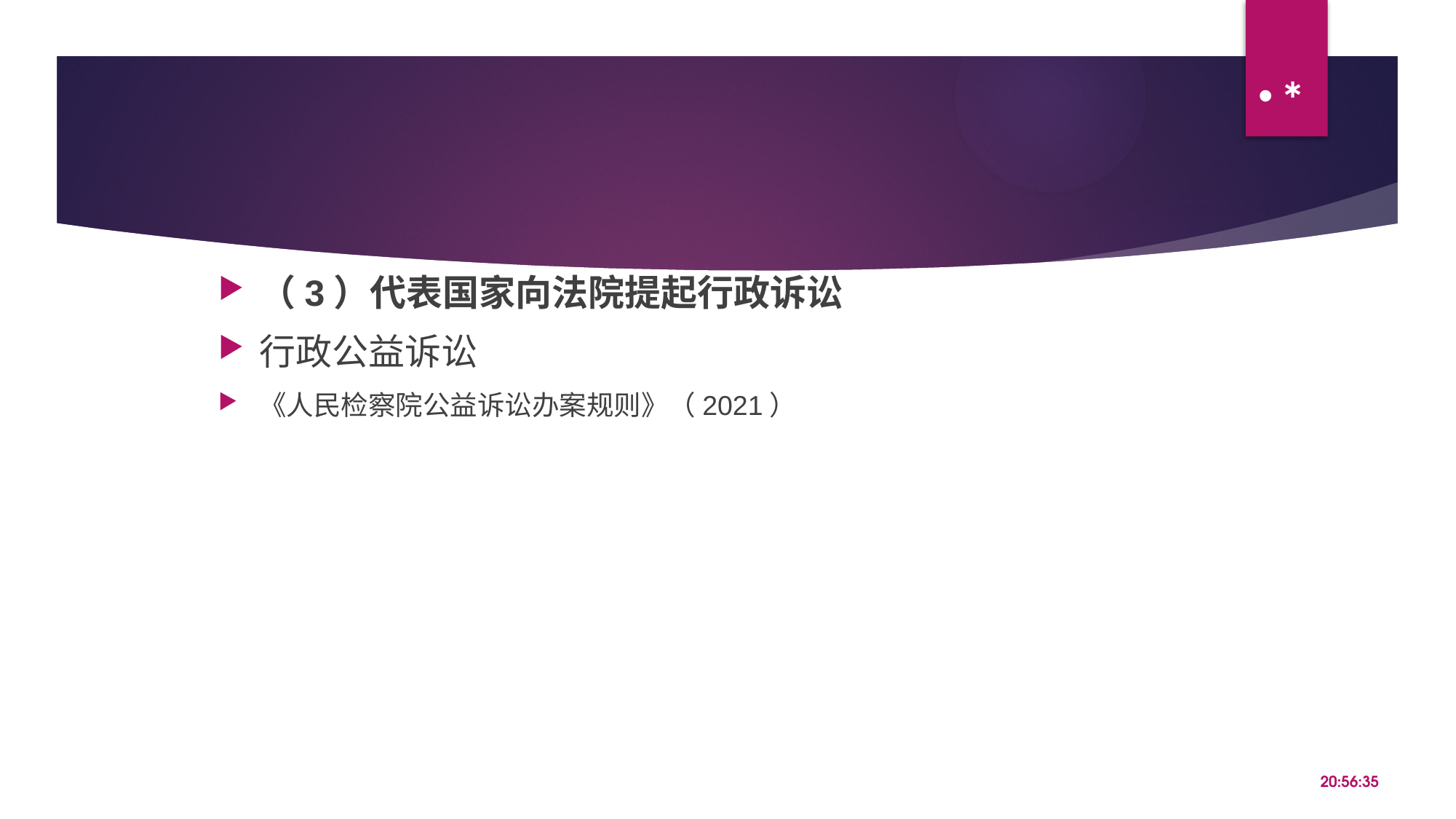

*
#
（3）代表国家向法院提起行政诉讼
行政公益诉讼
《人民检察院公益诉讼办案规则》（2021）
20:56:35